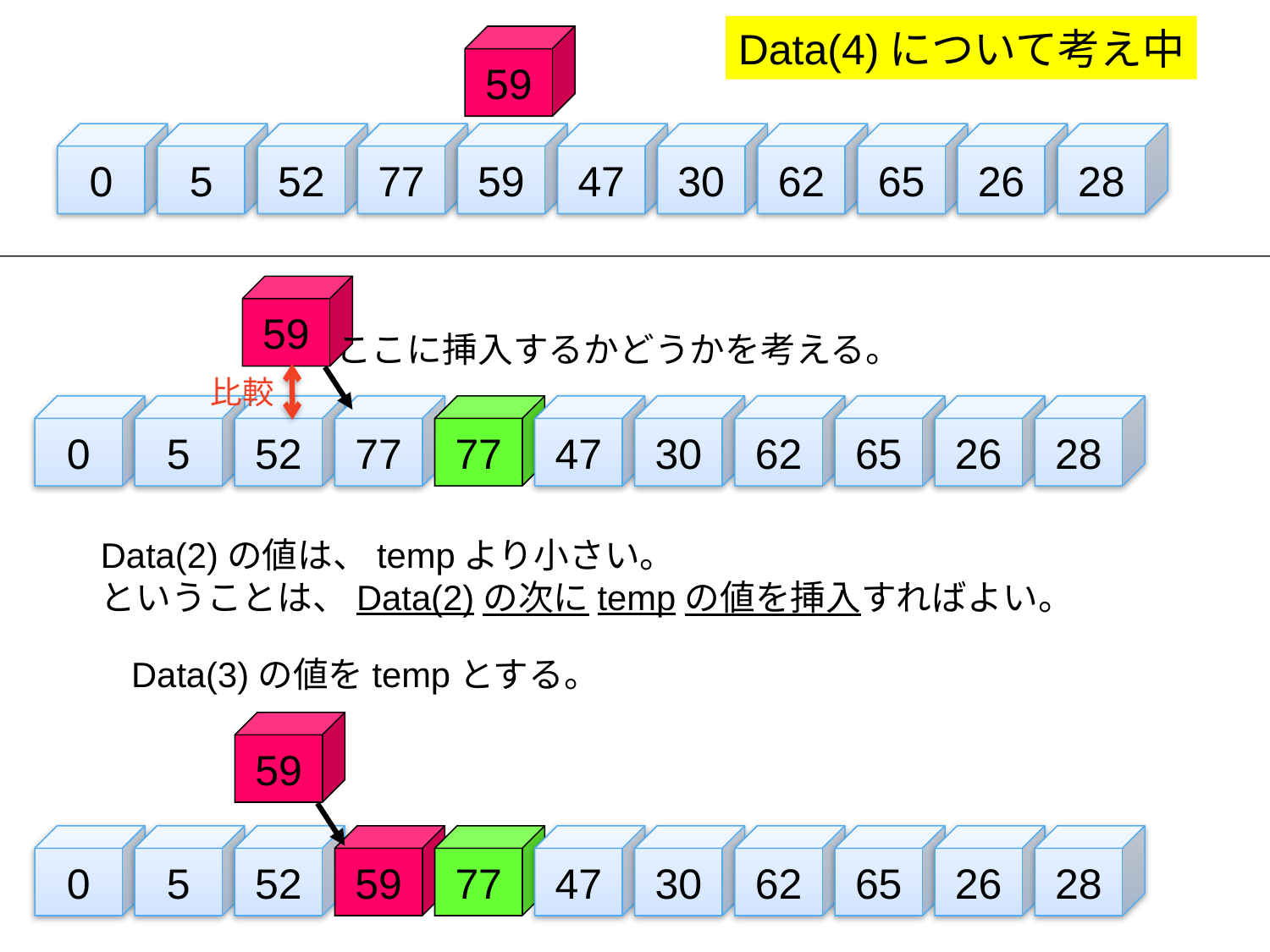

Data(4)について考え中
59
0
5
52
77
59
47
30
62
65
26
28

59
ここに挿入するかどうかを考える。
比較

0
5
52
77
77
47
30
62
65
26
28
Data(2)の値は、tempより小さい。
ということは、Data(2)の次にtempの値を挿入すればよい。
Data(3)の値をtempとする。
59

0
5
52
59
77
47
30
62
65
26
28